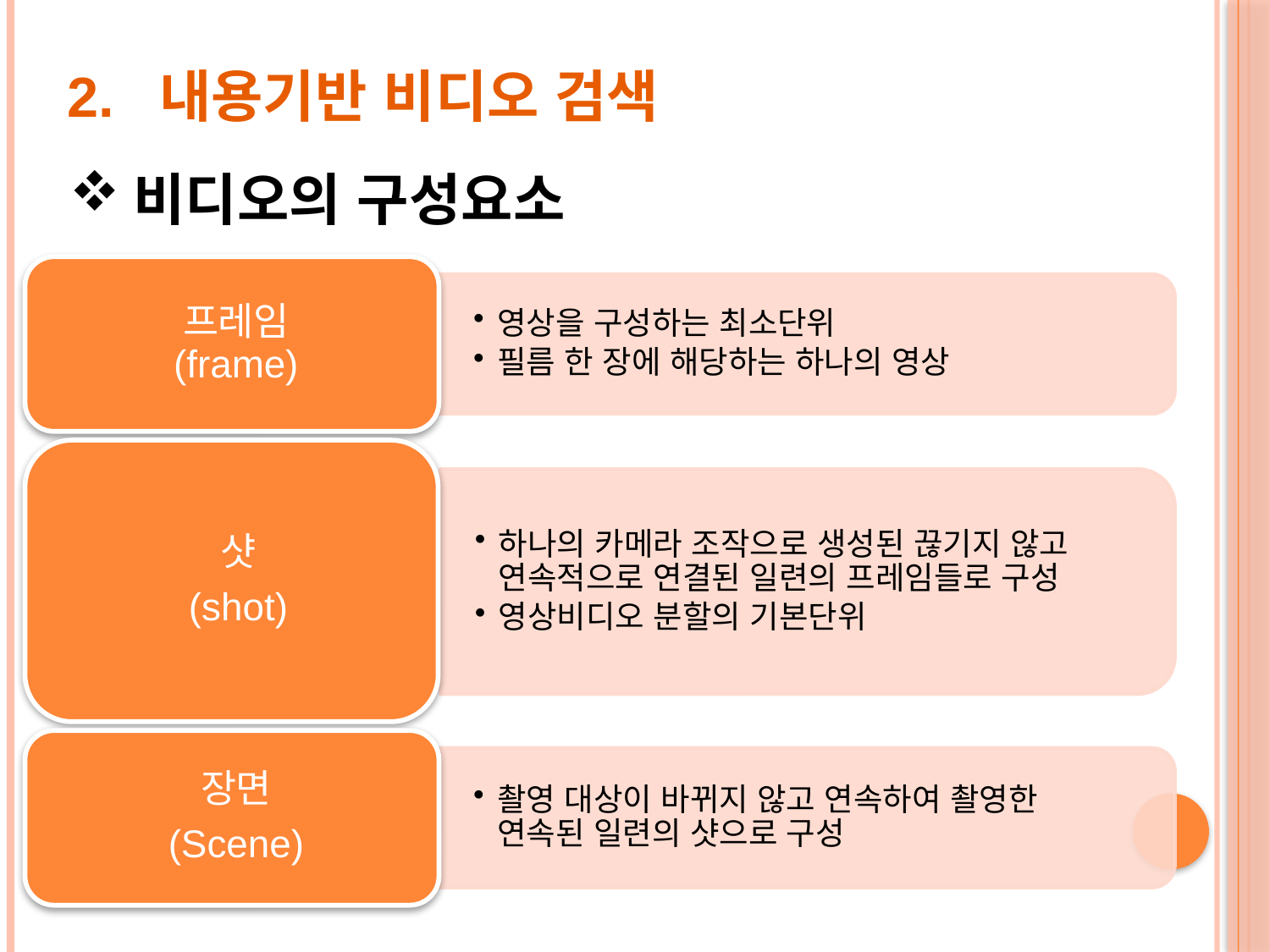

# 2.  내용기반 비디오 검색
비디오의 구성요소
영상을 구성하는 최소단위
필름 한 장에 해당하는 하나의 영상
프레임
(frame)
하나의 카메라 조작으로 생성된 끊기지 않고   연속적으로 연결된 일련의 프레임들로 구성
영상비디오 분할의 기본단위
샷
(shot)
촬영 대상이 바뀌지 않고 연속하여 촬영한   연속된 일련의 샷으로 구성
장면
(Scene)